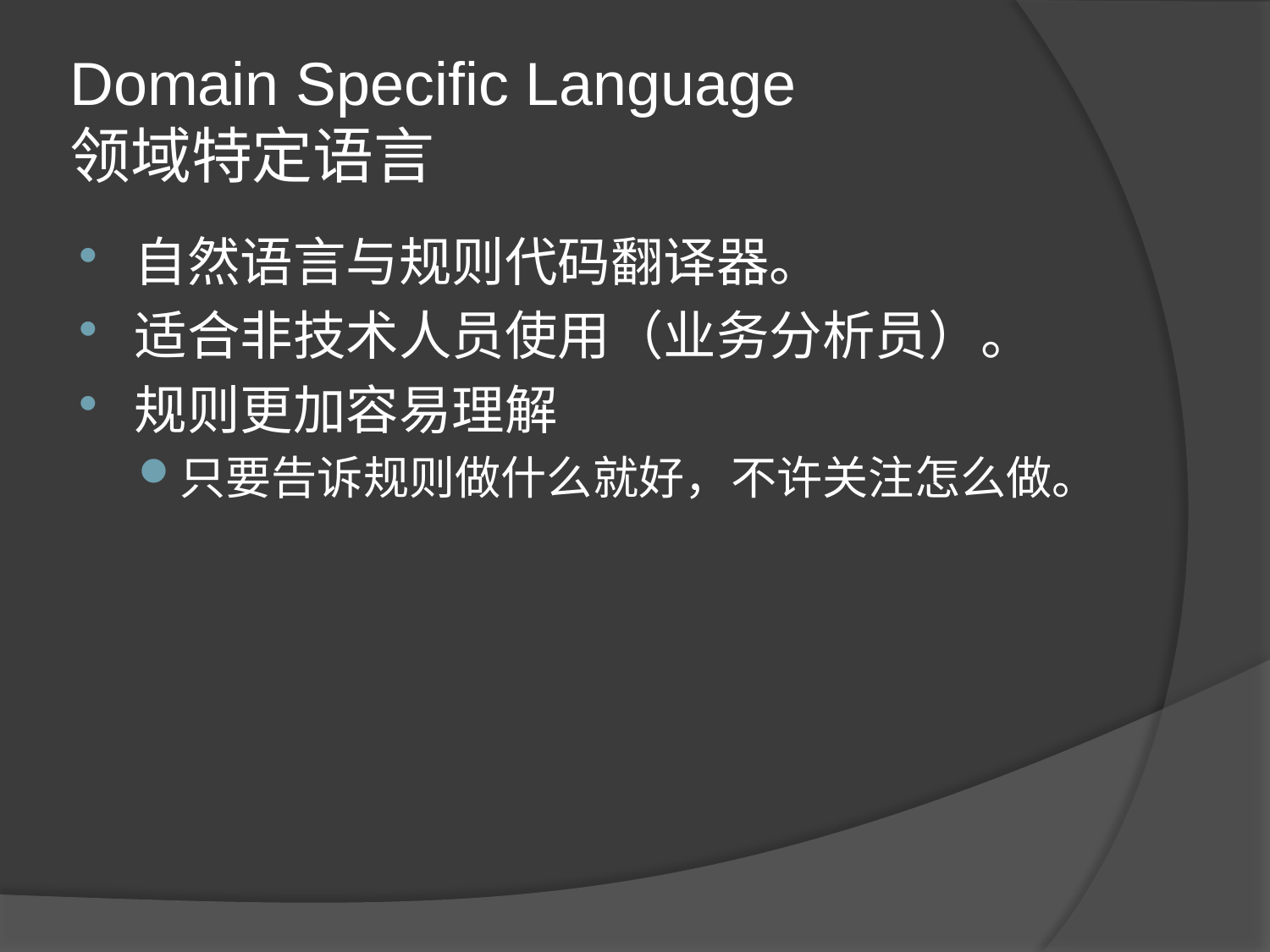

# Domain Specific Language 领域特定语言
自然语言与规则代码翻译器。
适合非技术人员使用（业务分析员）。
规则更加容易理解
只要告诉规则做什么就好，不许关注怎么做。